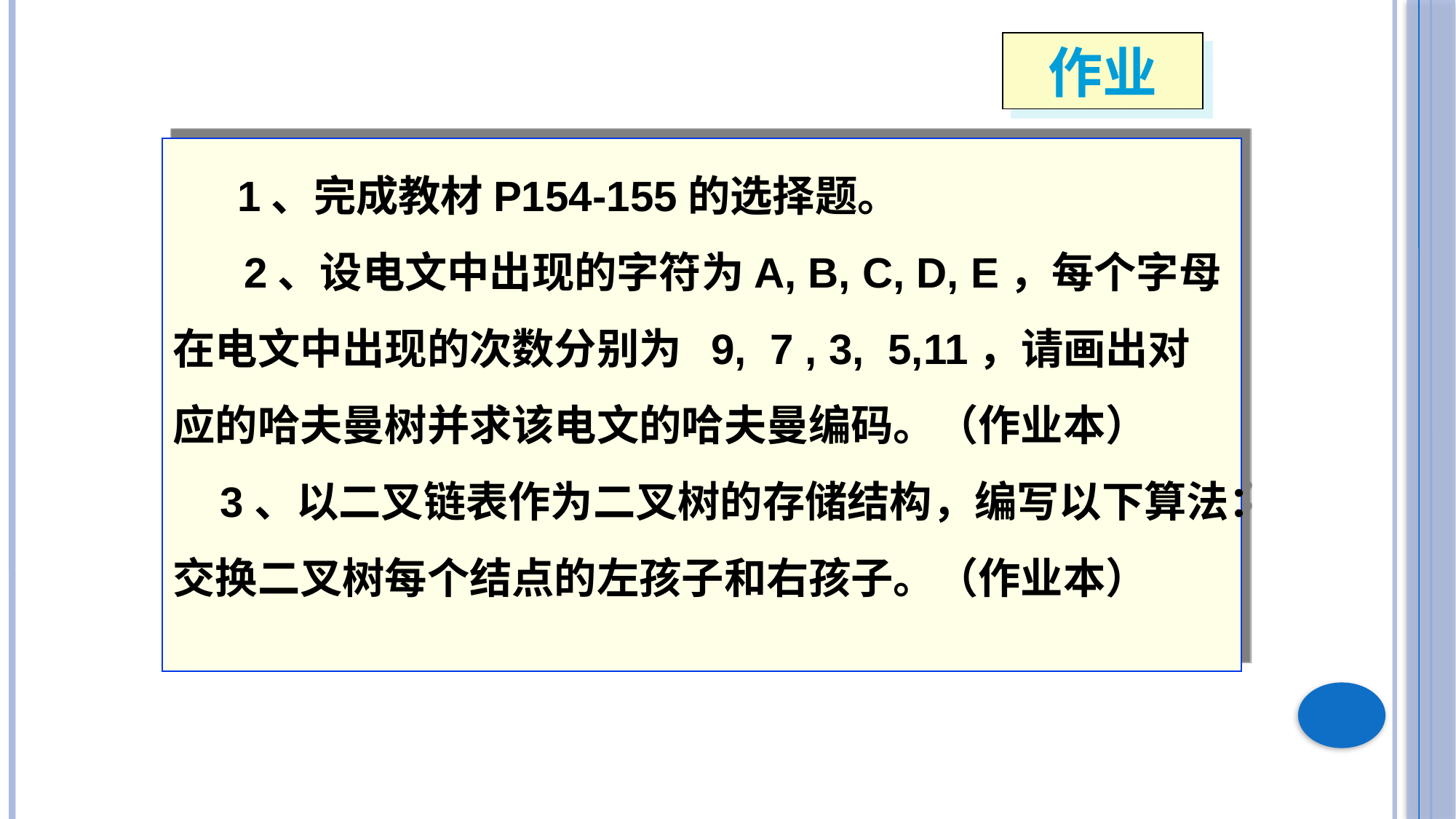

作业
  1、完成教材P154-155的选择题。
      2、设电文中出现的字符为A, B, C, D, E，每个字母在电文中出现的次数分别为  9,  7 , 3,  5,11，请画出对应的哈夫曼树并求该电文的哈夫曼编码。（作业本）
    3、以二叉链表作为二叉树的存储结构，编写以下算法：交换二叉树每个结点的左孩子和右孩子。（作业本）